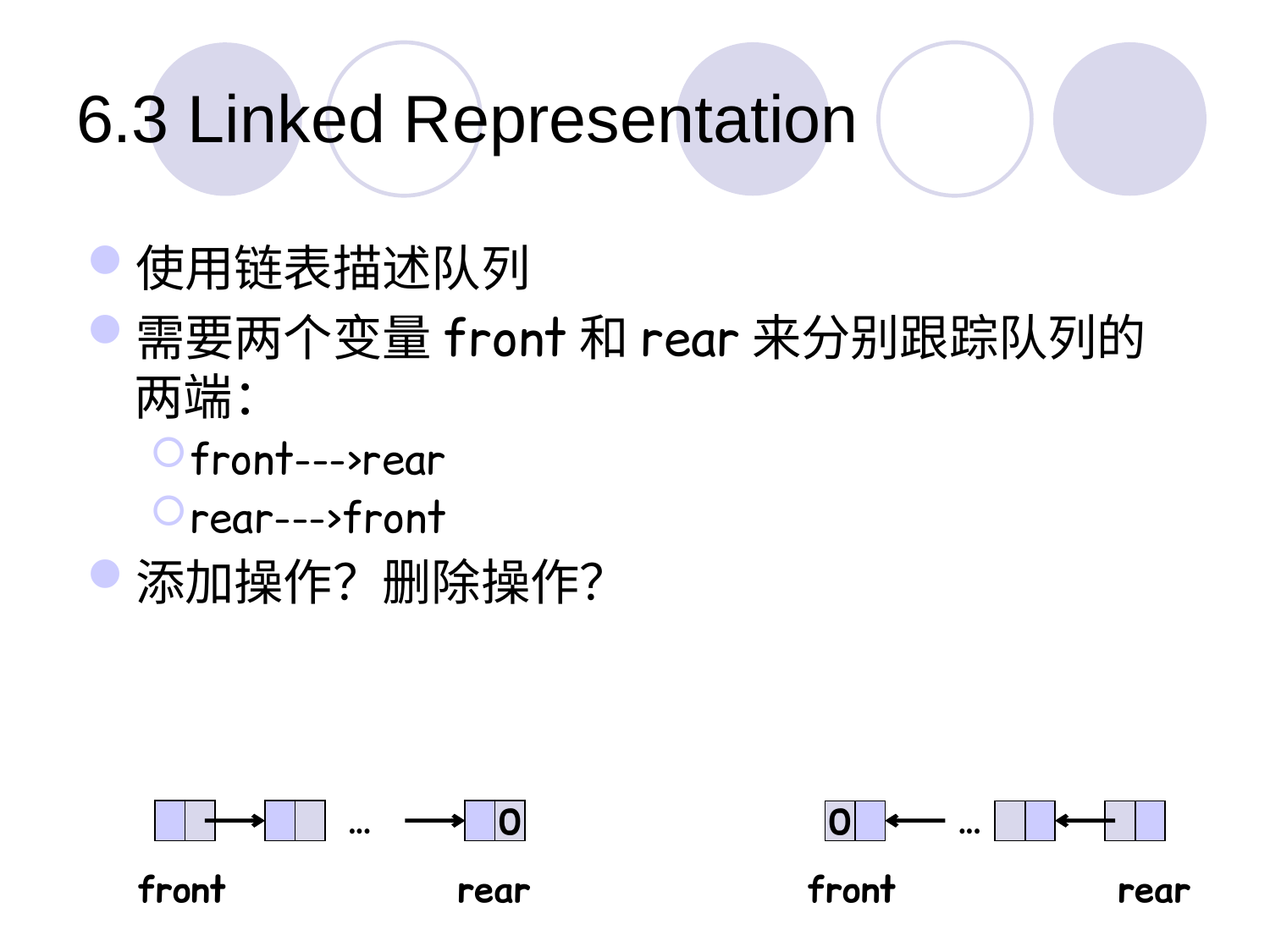

# 6.3 Linked Representation
使用链表描述队列
需要两个变量front和rear来分别跟踪队列的两端：
front--->rear
rear--->front
添加操作？删除操作？
…
…

0
0

front
rear
front
rear

14